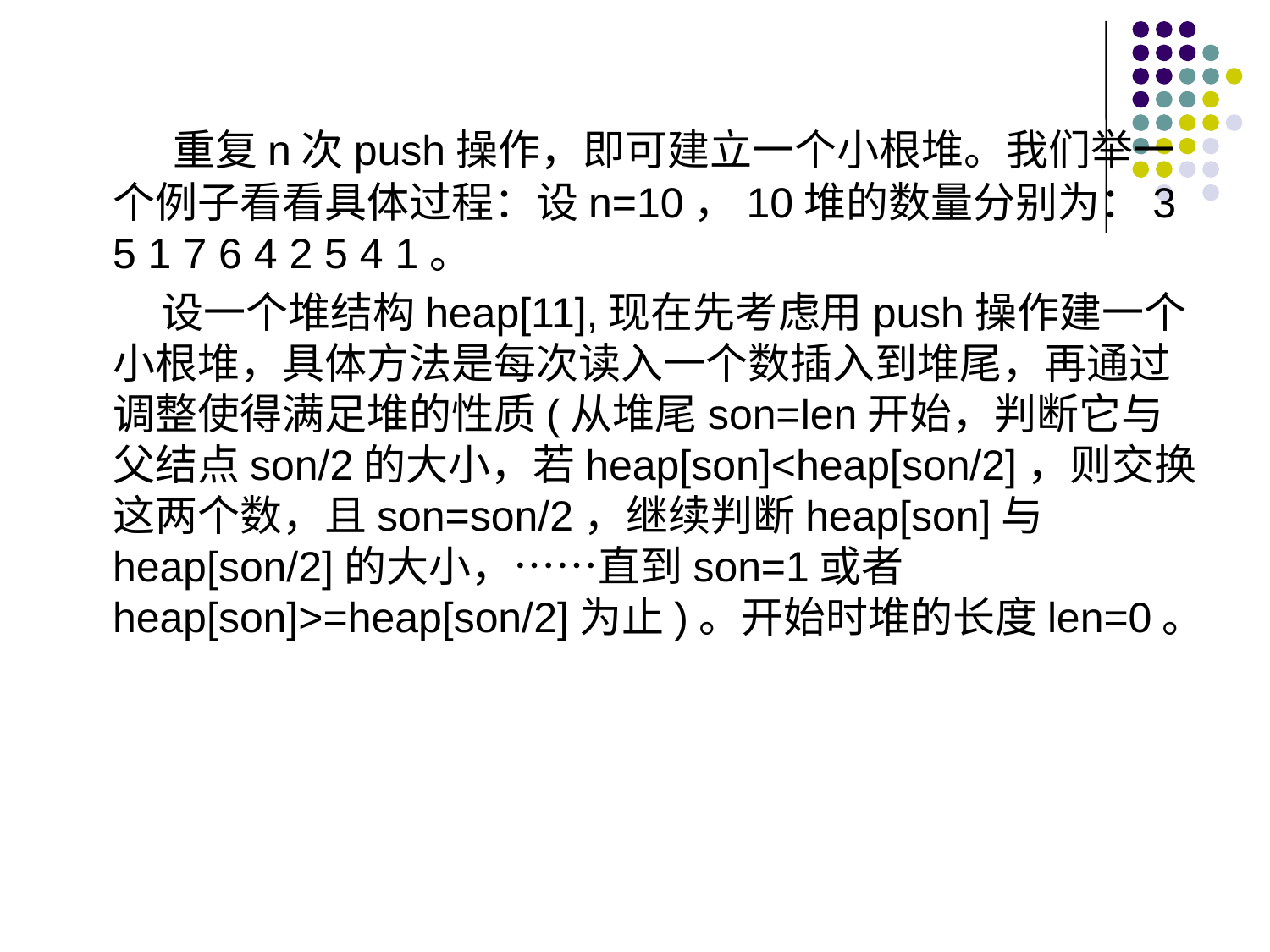

# 重复n次push操作，即可建立一个小根堆。我们举一个例子看看具体过程：设n=10，10堆的数量分别为：3 5 1 7 6 4 2 5 4 1。
	    设一个堆结构heap[11],现在先考虑用push操作建一个小根堆，具体方法是每次读入一个数插入到堆尾，再通过调整使得满足堆的性质(从堆尾son=len开始，判断它与父结点son/2的大小，若heap[son]<heap[son/2]，则交换这两个数，且son=son/2，继续判断heap[son]与heap[son/2]的大小，……直到son=1或者heap[son]>=heap[son/2]为止)。开始时堆的长度len=0。